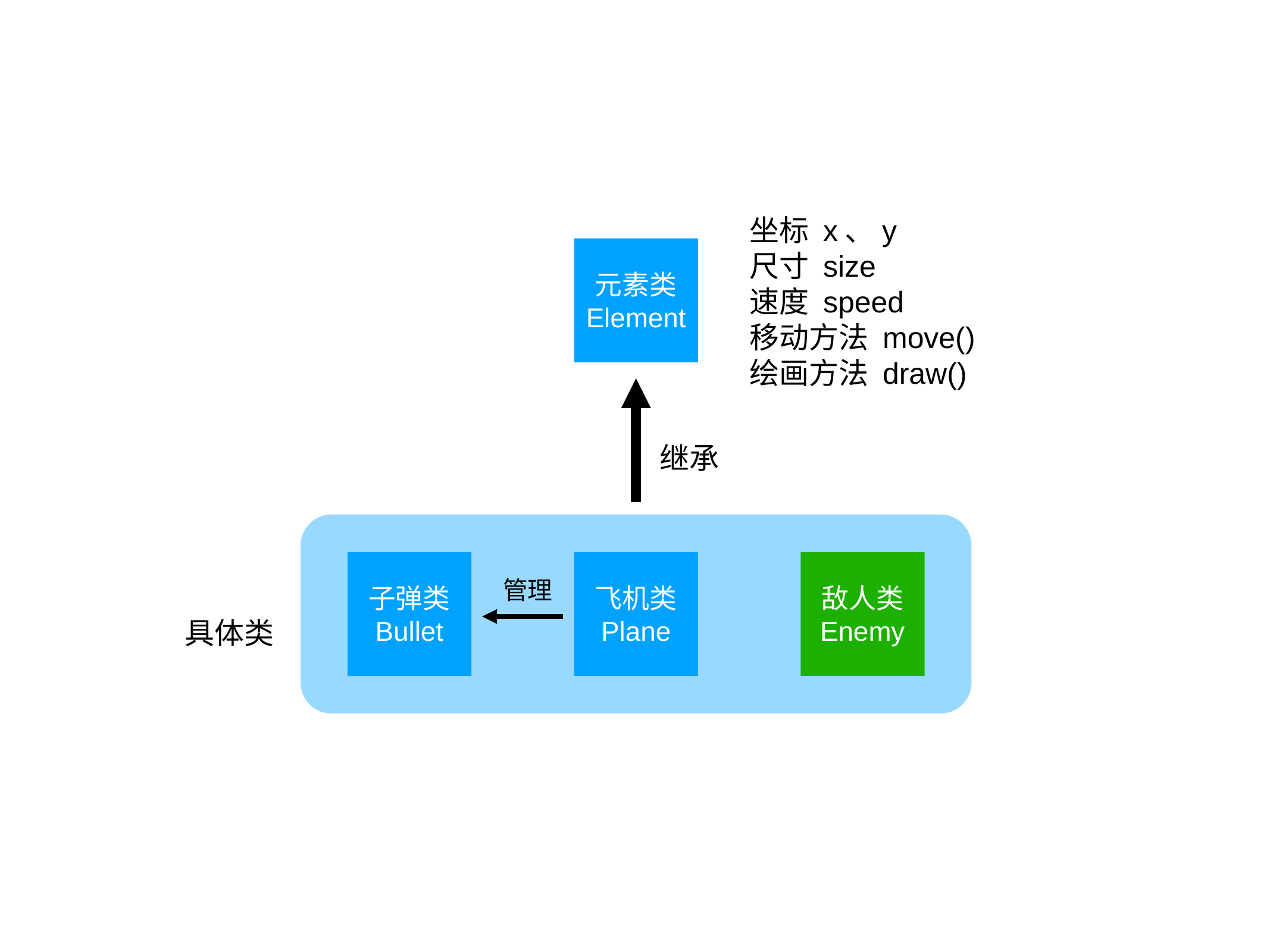

坐标 x、y
尺寸 size
速度 speed
移动方法 move()
绘画方法 draw()

元素类
Element

继承

子弹类
Bullet

飞机类
Plane

敌人类
Enemy
管理
具体类